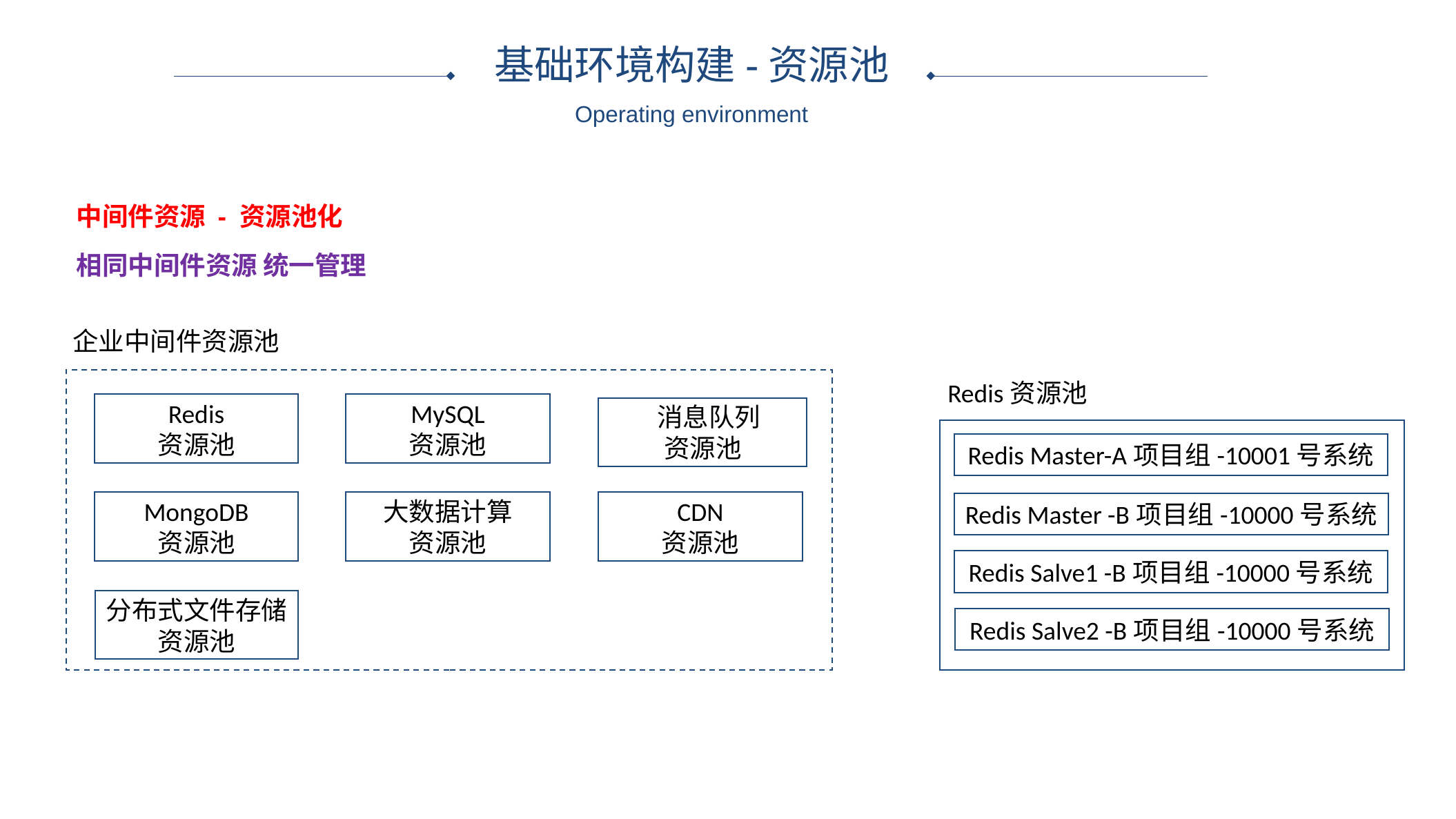

基础环境构建-资源池
Operating environment
中间件资源 - 资源池化
相同中间件资源 统一管理
企业中间件资源池

MySQL
资源池
Redis
资源池
 消息队列
资源池
大数据计算
资源池
CDN
资源池
MongoDB
资源池
分布式文件存储资源池
Redis资源池

Redis Master-A项目组-10001号系统
Redis Master -B项目组-10000号系统
Redis Salve1 -B项目组-10000号系统
Redis Salve2 -B项目组-10000号系统